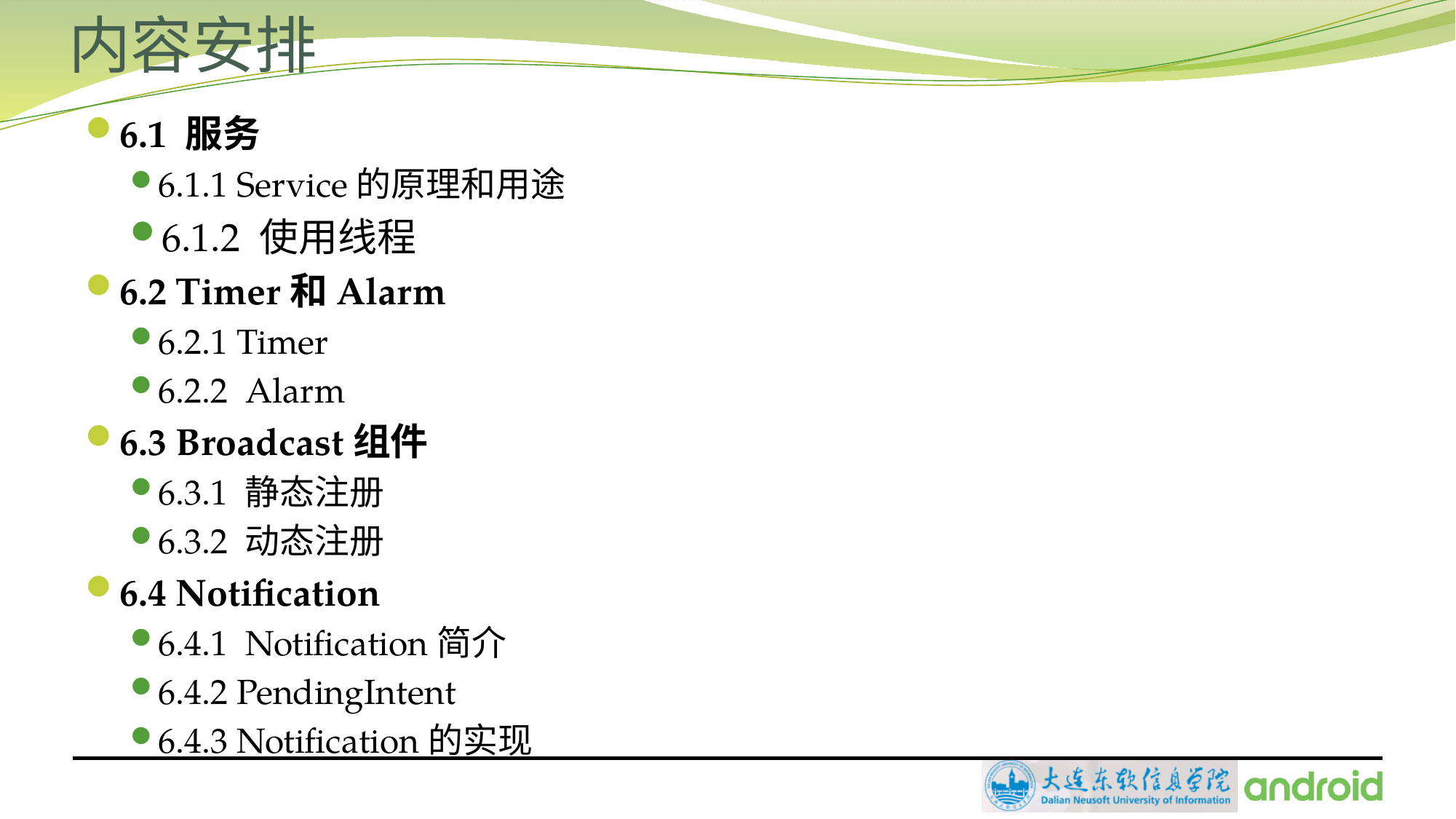

# 内容安排
6.1 服务
6.1.1 Service的原理和用途
6.1.2 使用线程
6.2 Timer和Alarm
6.2.1 Timer
6.2.2  Alarm
6.3 Broadcast组件
6.3.1 静态注册
6.3.2 动态注册
6.4 Notification
6.4.1  Notification简介
6.4.2 PendingIntent
6.4.3 Notification的实现